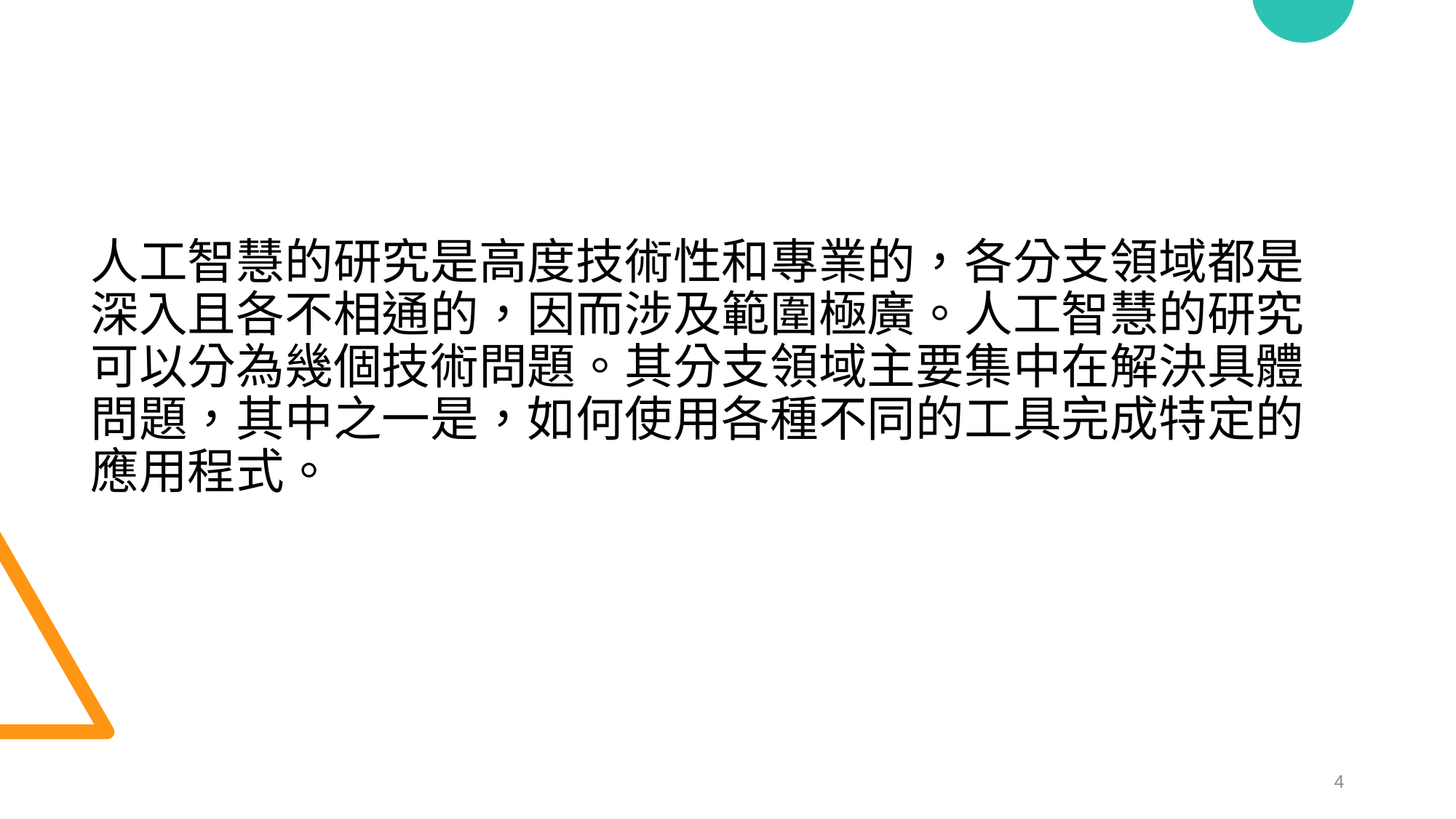

人工智慧的研究是高度技術性和專業的，各分支領域都是深入且各不相通的，因而涉及範圍極廣。人工智慧的研究可以分為幾個技術問題。其分支領域主要集中在解決具體問題，其中之一是，如何使用各種不同的工具完成特定的應用程式。
4